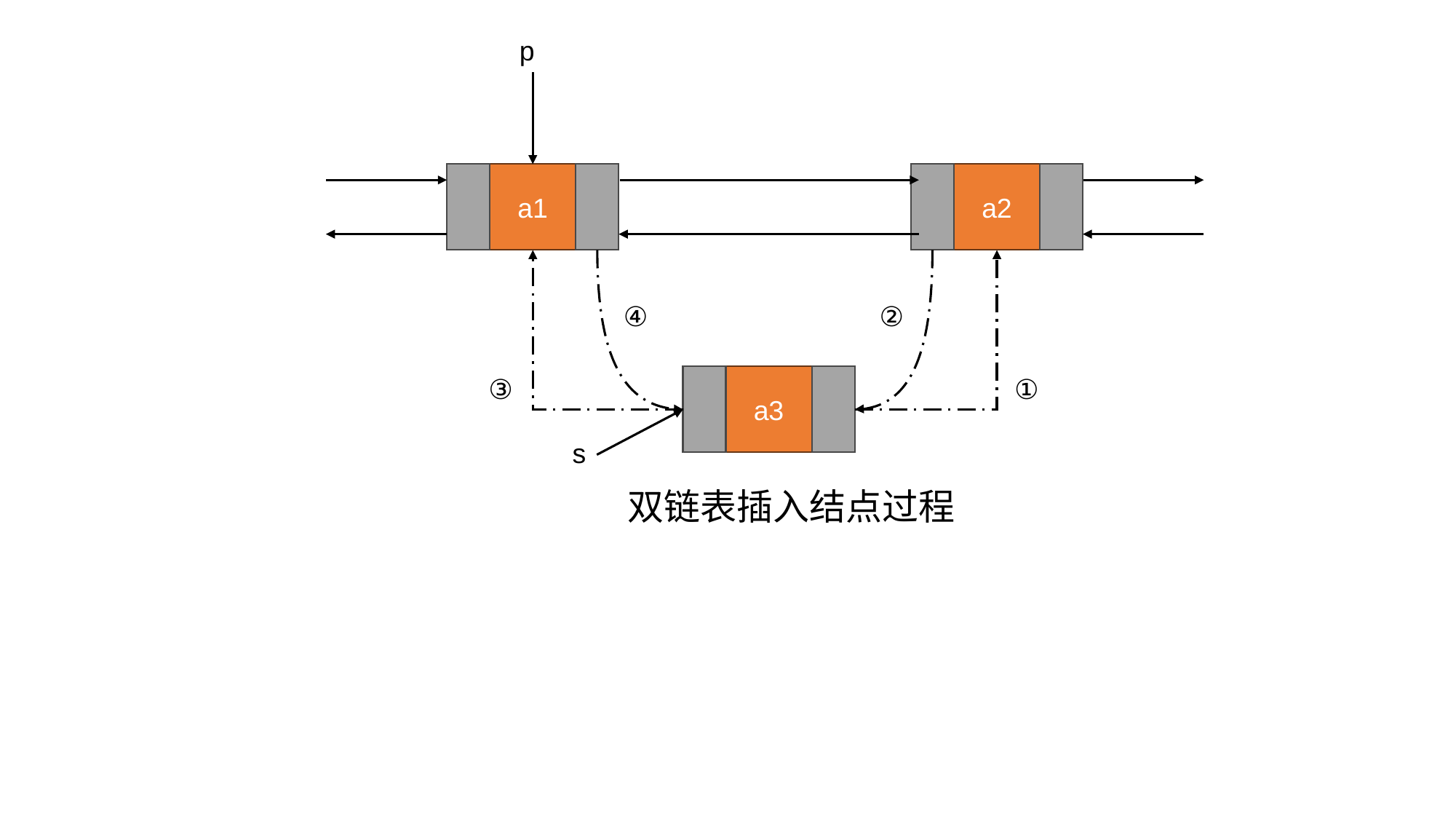

p

a1

a2

④
②
③

a3

①
s
双链表插入结点过程